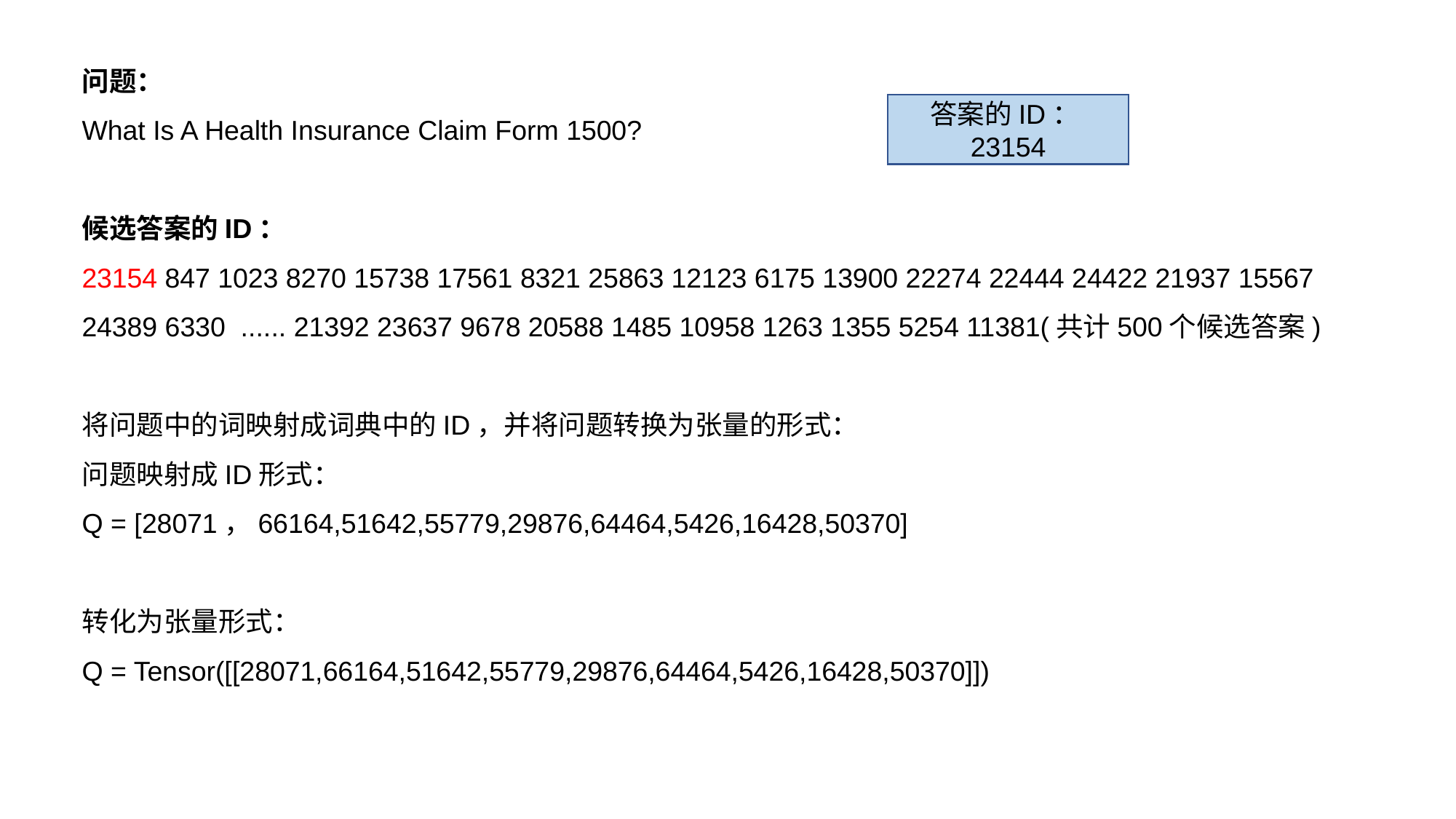

问题：
What Is A Health Insurance Claim Form 1500?

候选答案的ID：
23154 847 1023 8270 15738 17561 8321 25863 12123 6175 13900 22274 22444 24422 21937 15567 24389 6330  ...... 21392 23637 9678 20588 1485 10958 1263 1355 5254 11381(共计500个候选答案)

将问题中的词映射成词典中的ID，并将问题转换为张量的形式：
问题映射成ID形式：
Q = [28071，66164,51642,55779,29876,64464,5426,16428,50370]

转化为张量形式：
Q = Tensor([[28071,66164,51642,55779,29876,64464,5426,16428,50370]])

答案的ID：23154